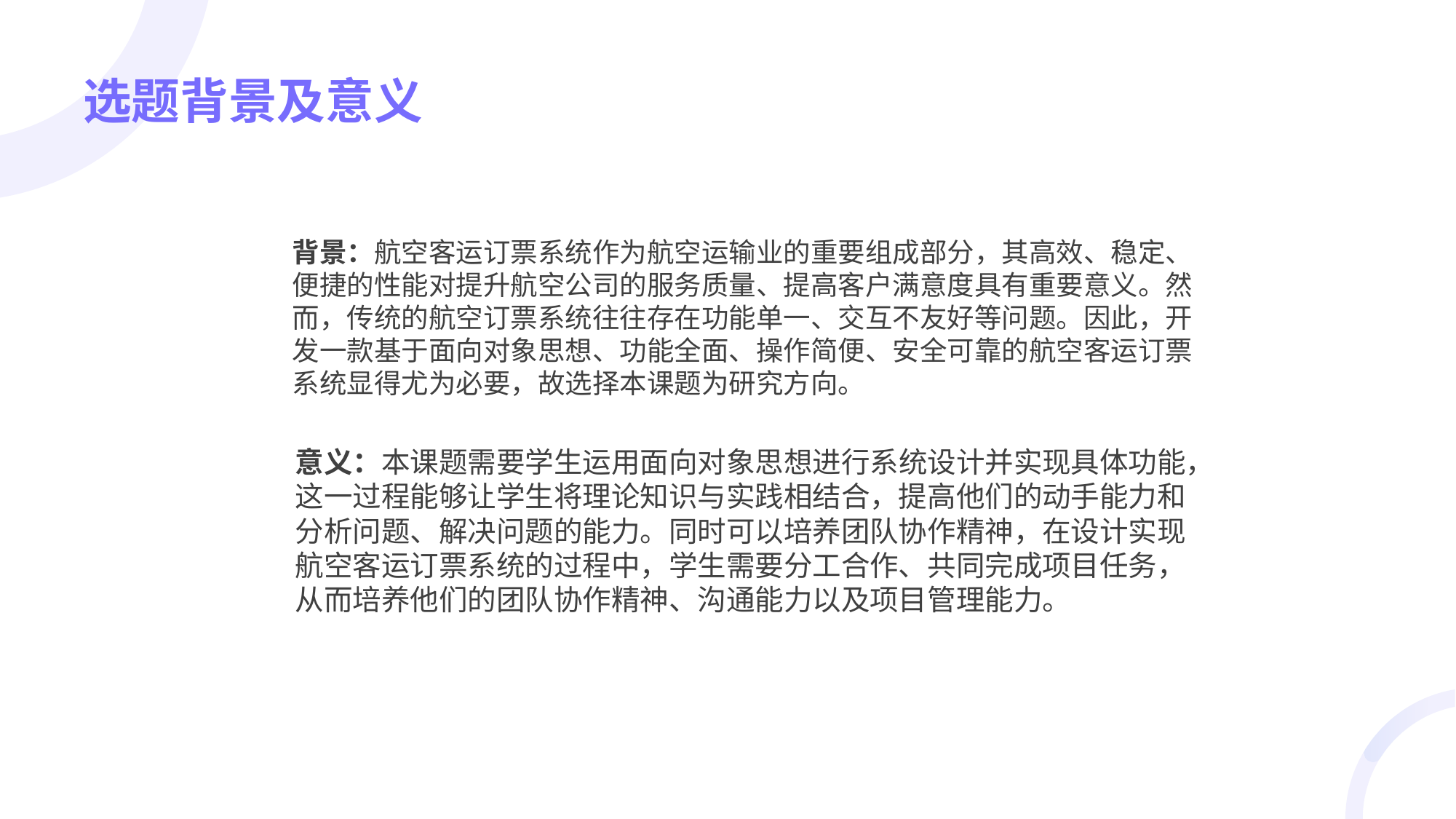

# 选题背景及意义
背景：航空客运订票系统作为航空运输业的重要组成部分，其高效、稳定、便捷的性能对提升航空公司的服务质量、提高客户满意度具有重要意义。然而，传统的航空订票系统往往存在功能单一、交互不友好等问题。因此，开发一款基于面向对象思想、功能全面、操作简便、安全可靠的航空客运订票系统显得尤为必要，故选择本课题为研究方向。

意义：本课题需要学生运用面向对象思想进行系统设计并实现具体功能，这一过程能够让学生将理论知识与实践相结合，提高他们的动手能力和分析问题、解决问题的能力。同时可以培养团队协作精神，在设计实现航空客运订票系统的过程中，学生需要分工合作、共同完成项目任务，从而培养他们的团队协作精神、沟通能力以及项目管理能力。